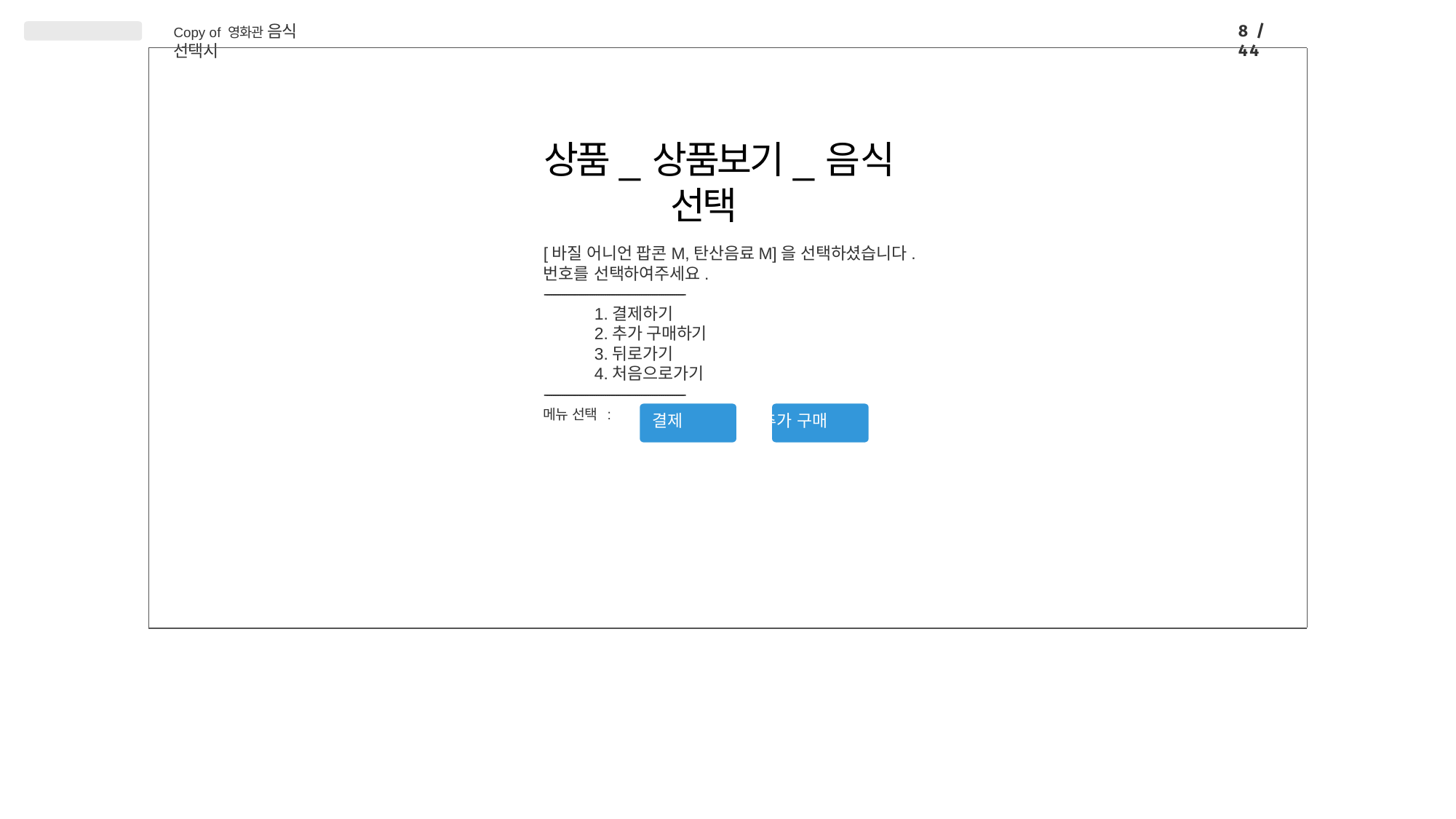

8 / 44
Copy of 영화관 음식 선택시

# 상품_상품보기_음식  선택
[바질 어니언 팝콘M,탄산음료M]을 선택하셨습니다.
번호를 선택하여주세요.
-----------------------------------------------------------------
결제하기
추가 구매하기
뒤로가기
처음으로가기
-----------------------------------------------------------------
메뉴 선택 :	결제	추가 구매